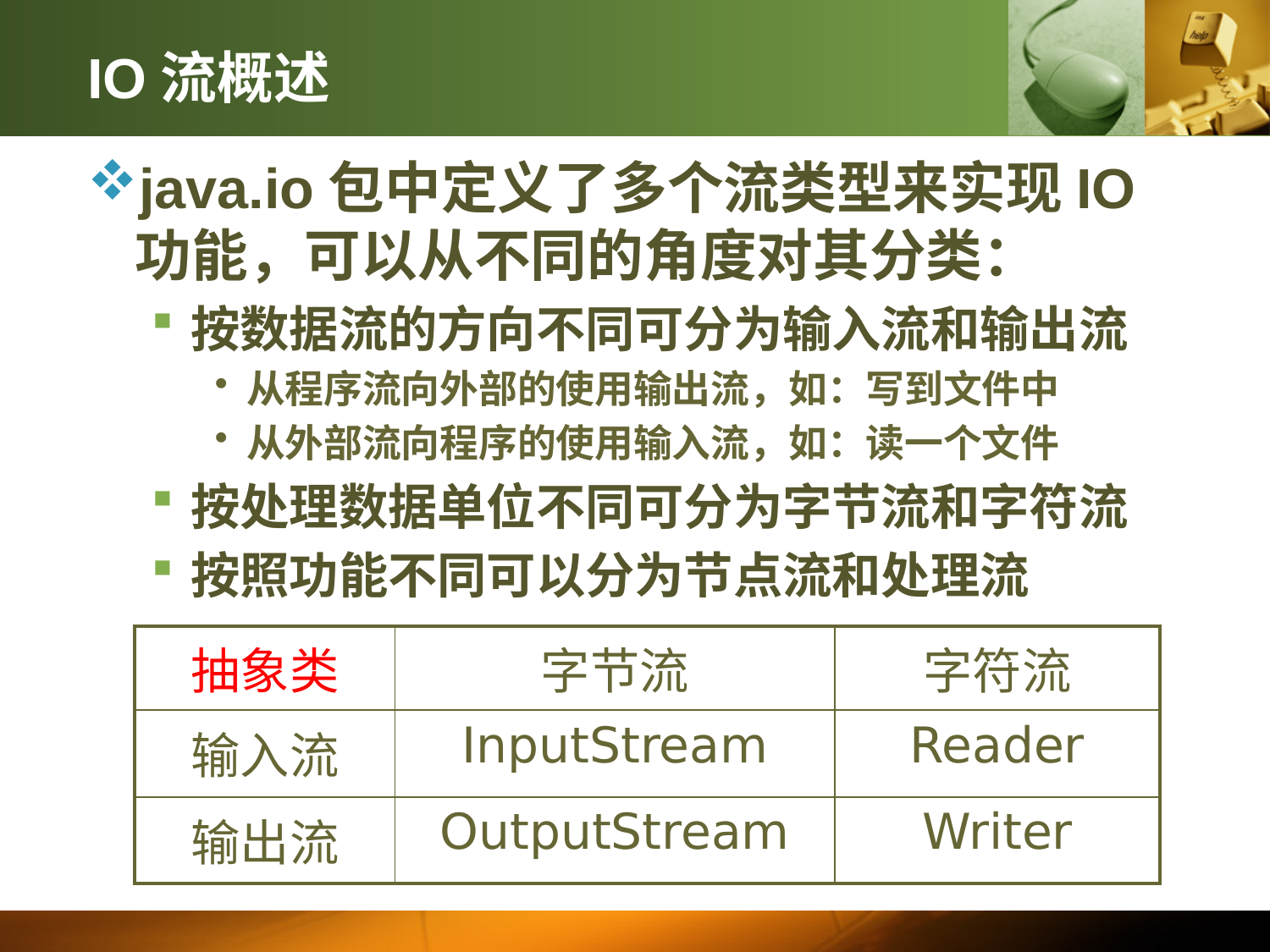

# IO流概述
java.io包中定义了多个流类型来实现IO功能，可以从不同的角度对其分类：
按数据流的方向不同可分为输入流和输出流
从程序流向外部的使用输出流，如：写到文件中
从外部流向程序的使用输入流，如：读一个文件
按处理数据单位不同可分为字节流和字符流
按照功能不同可以分为节点流和处理流

| 抽象类 | 字节流 | 字符流 |
| --- | --- | --- |
| 输入流 | InputStream | Reader |
| 输出流 | OutputStream | Writer |